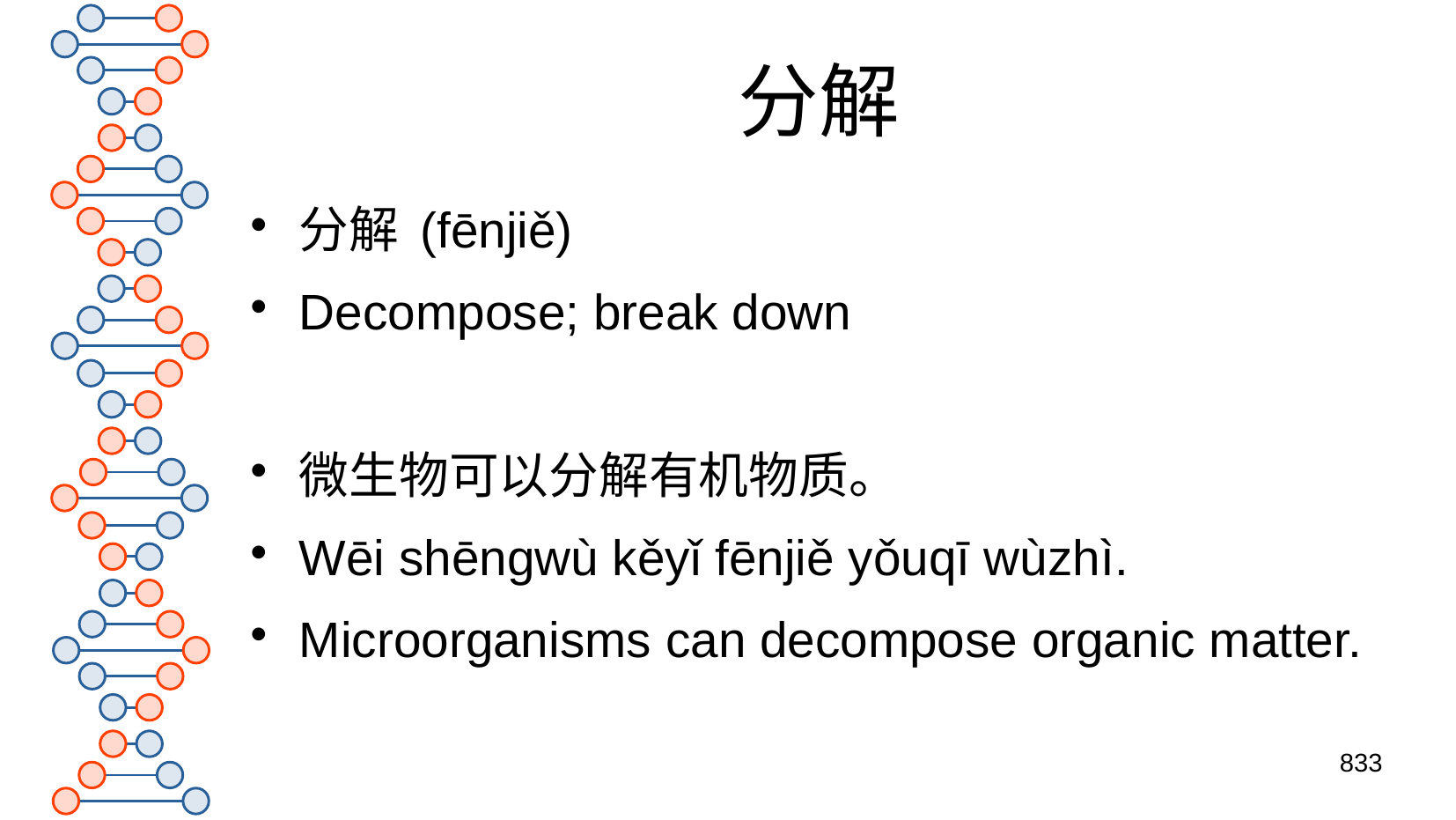

# 分解
分解 (fēnjiě)
Decompose; break down

微生物可以分解有机物质。
Wēi shēngwù kěyǐ fēnjiě yǒuqī wùzhì.
Microorganisms can decompose organic matter.

833